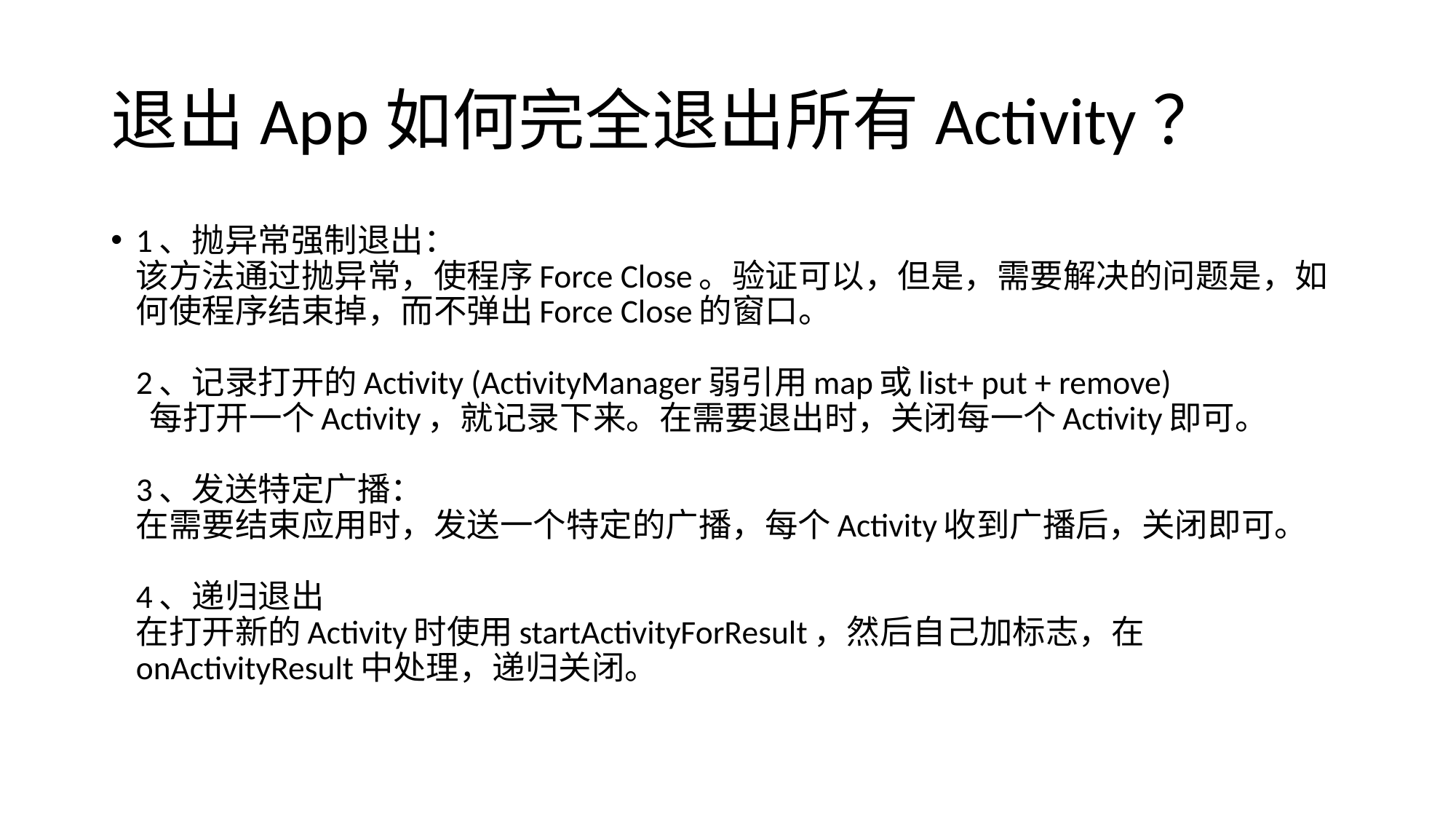

# 退出App如何完全退出所有Activity？
1、抛异常强制退出：
该方法通过抛异常，使程序Force Close。验证可以，但是，需要解决的问题是，如何使程序结束掉，而不弹出Force Close的窗口。
2、记录打开的Activity (ActivityManager弱引用map或list+ put + remove)
 每打开一个Activity，就记录下来。在需要退出时，关闭每一个Activity即可。
3、发送特定广播：
在需要结束应用时，发送一个特定的广播，每个Activity收到广播后，关闭即可。
4、递归退出
在打开新的Activity时使用startActivityForResult，然后自己加标志，在onActivityResult中处理，递归关闭。